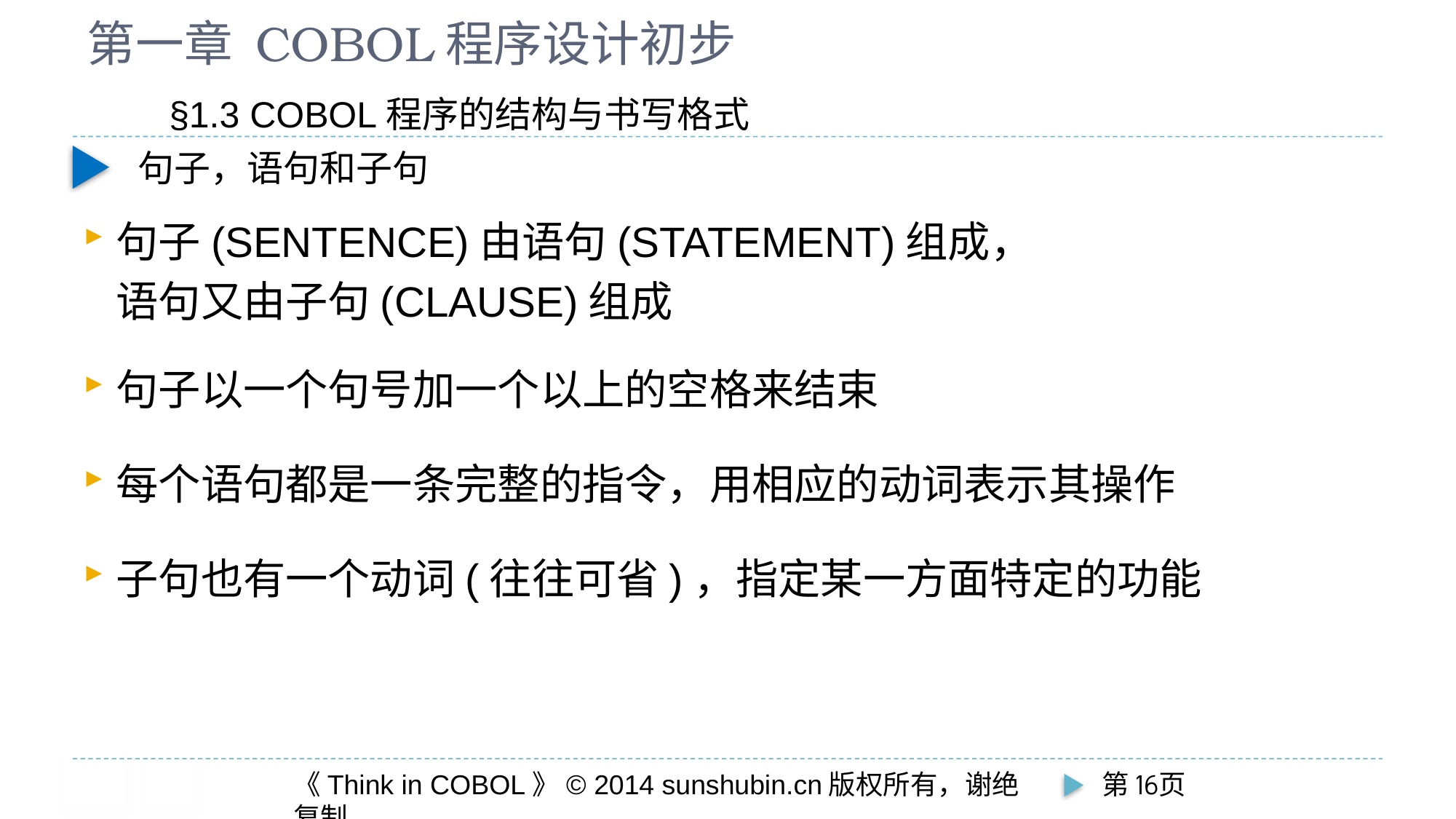

# 第一章 COBOL程序设计初步
§1.3 COBOL程序的结构与书写格式
句子，语句和子句
句子(SENTENCE)由语句(STATEMENT)组成，
	语句又由子句(CLAUSE)组成

句子以一个句号加一个以上的空格来结束

每个语句都是一条完整的指令，用相应的动词表示其操作

子句也有一个动词(往往可省)，指定某一方面特定的功能